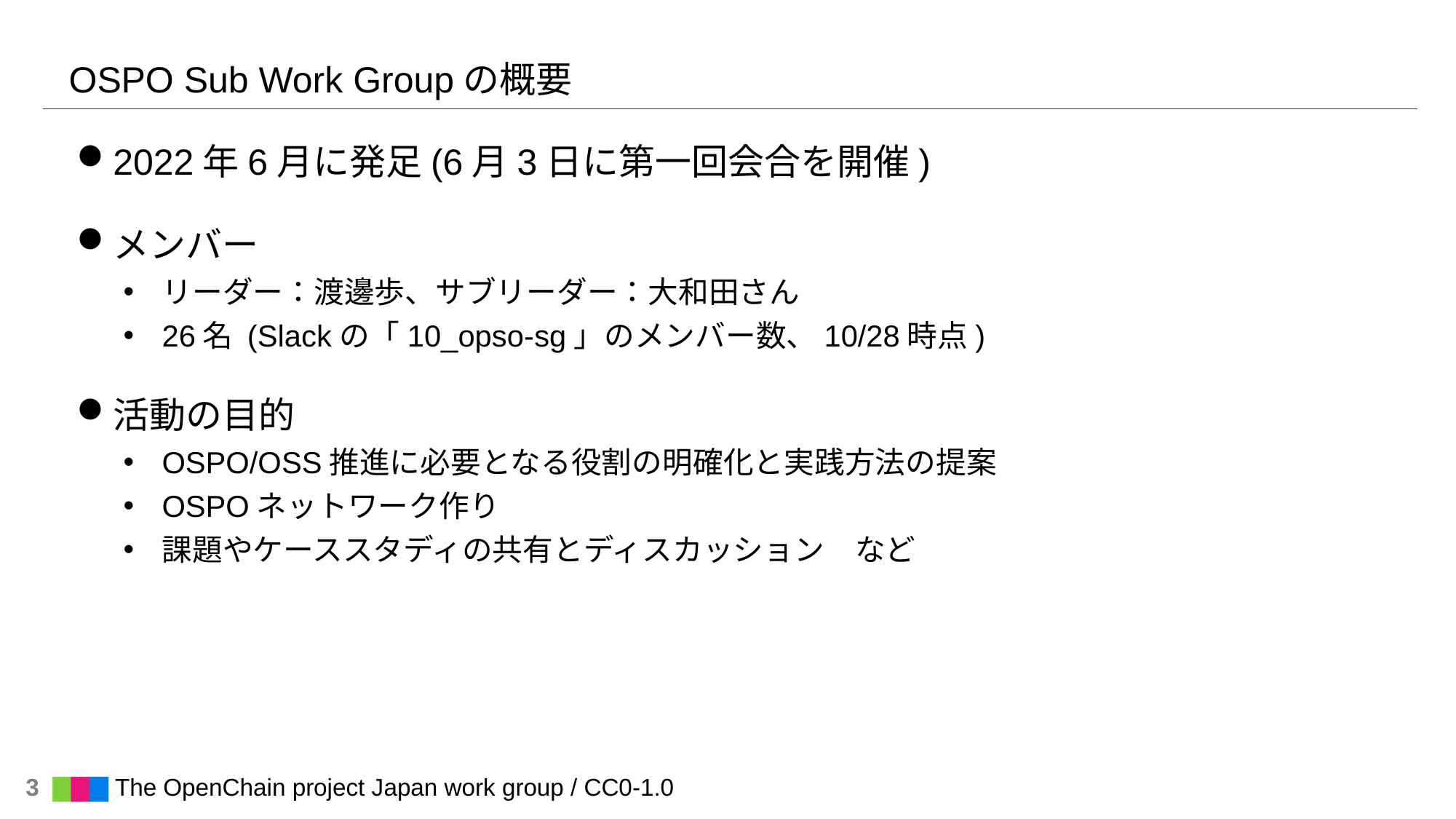

# OSPO Sub Work Groupの概要
2022年6月に発足(6月3日に第一回会合を開催)

メンバー
リーダー：渡邊歩、サブリーダー：大和田さん
26名 (Slackの「10_opso-sg」のメンバー数、10/28時点)

活動の目的
OSPO/OSS推進に必要となる役割の明確化と実践方法の提案
OSPOネットワーク作り
課題やケーススタディの共有とディスカッション　など